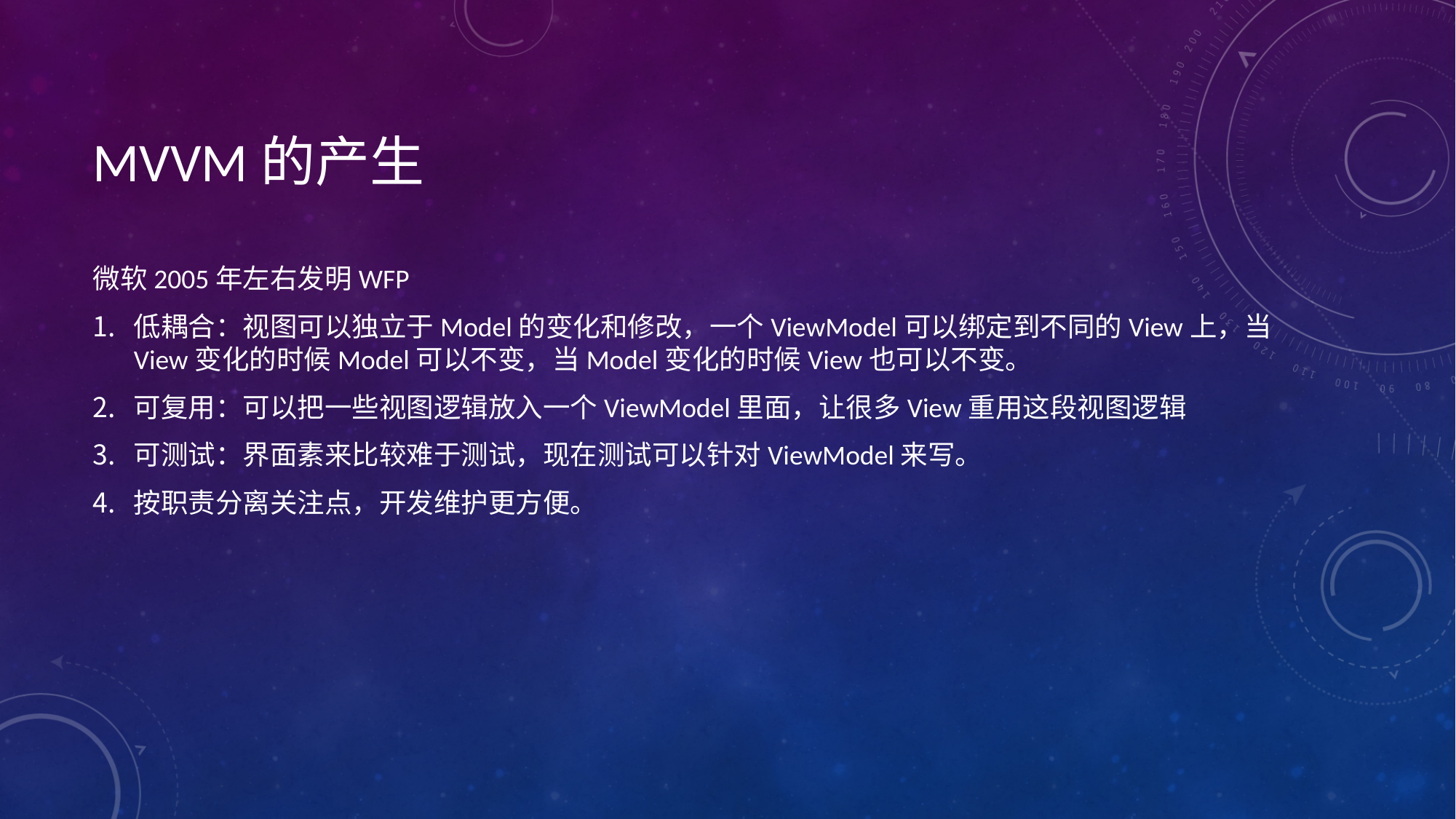

# MVVM的产生
微软2005年左右发明WFP
低耦合：视图可以独立于Model的变化和修改，一个ViewModel可以绑定到不同的View上，当View变化的时候Model可以不变，当Model变化的时候View也可以不变。
可复用：可以把一些视图逻辑放入一个ViewModel里面，让很多View重用这段视图逻辑
可测试：界面素来比较难于测试，现在测试可以针对ViewModel来写。
按职责分离关注点，开发维护更方便。